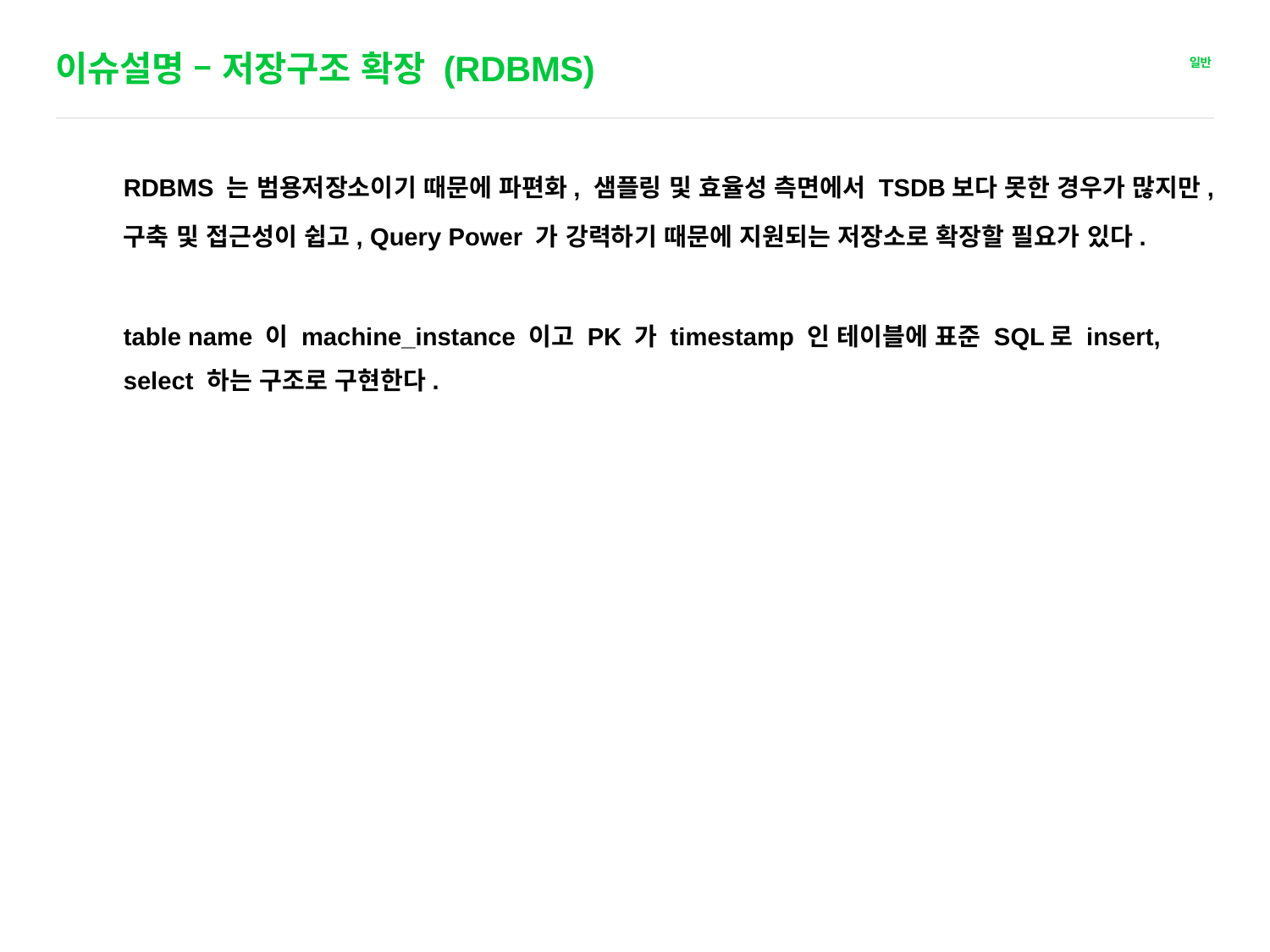

# 이슈설명 – 저장구조 확장 (RDBMS)
RDBMS 는 범용저장소이기 때문에 파편화, 샘플링 및 효율성 측면에서 TSDB보다 못한 경우가 많지만,
구축 및 접근성이 쉽고, Query Power 가 강력하기 때문에 지원되는 저장소로 확장할 필요가 있다.

table name 이 machine_instance 이고 PK 가 timestamp 인 테이블에 표준 SQL로 insert, select 하는 구조로 구현한다.